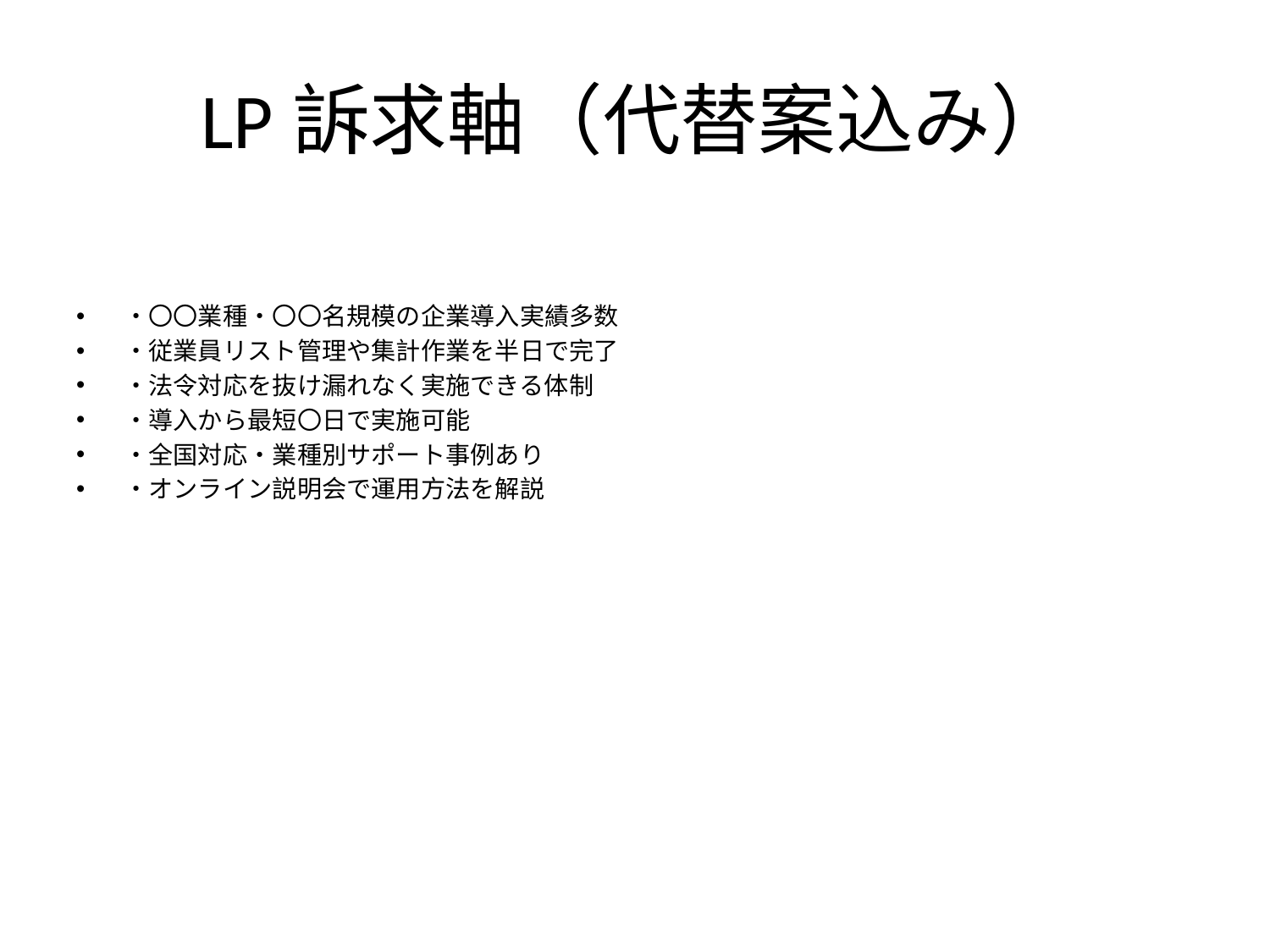

# LP訴求軸（代替案込み）

・〇〇業種・〇〇名規模の企業導入実績多数
・従業員リスト管理や集計作業を半日で完了
・法令対応を抜け漏れなく実施できる体制
・導入から最短〇日で実施可能
・全国対応・業種別サポート事例あり
・オンライン説明会で運用方法を解説